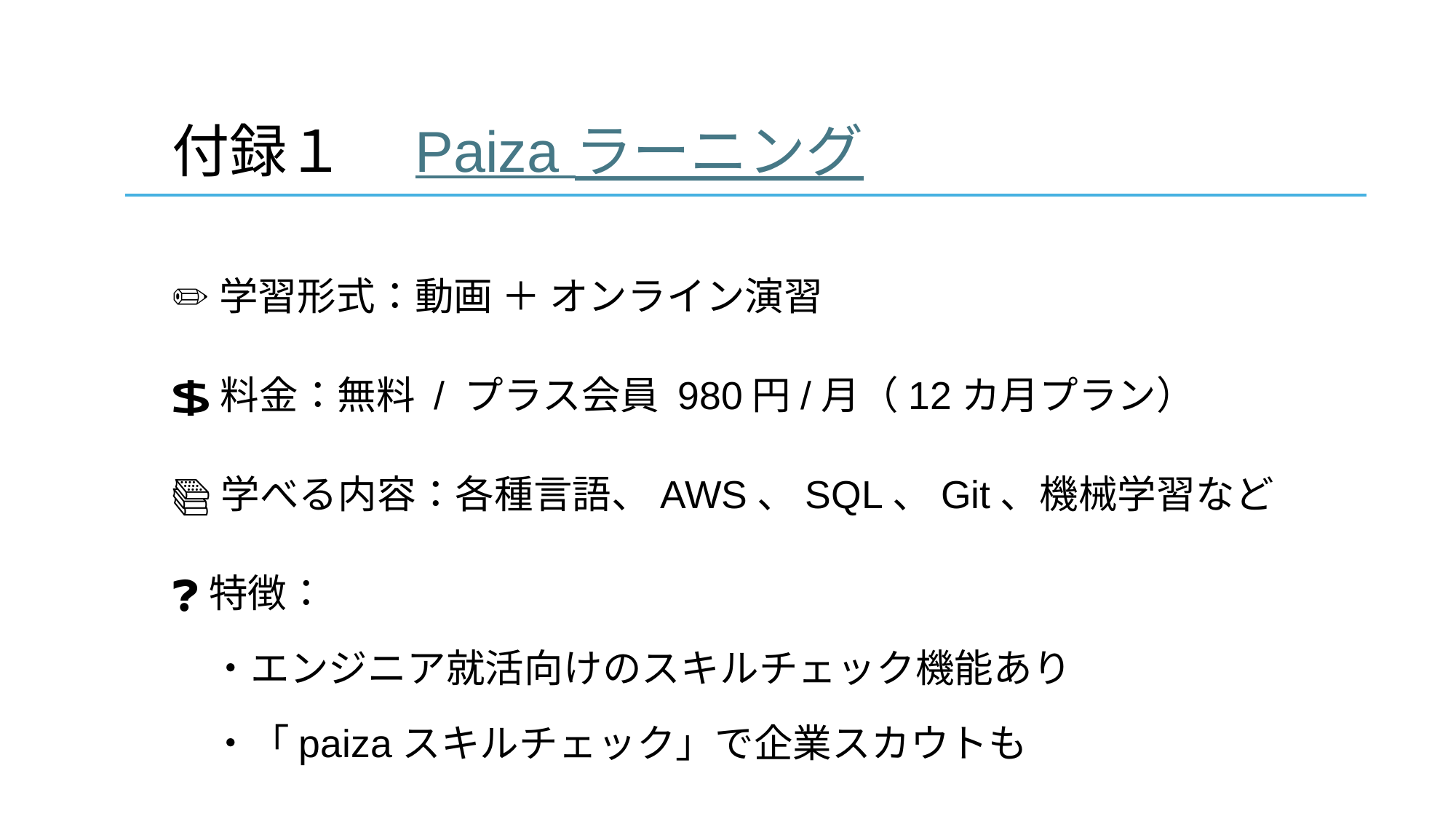

# 付録１　Paiza ラーニング
✏学習形式：動画 ＋ オンライン演習
💲料金：無料 / プラス会員 980円/月（12カ月プラン）
📚学べる内容：各種言語、AWS、SQL、Git、機械学習など
❓特徴：
　・エンジニア就活向けのスキルチェック機能あり
　・「paizaスキルチェック」で企業スカウトも